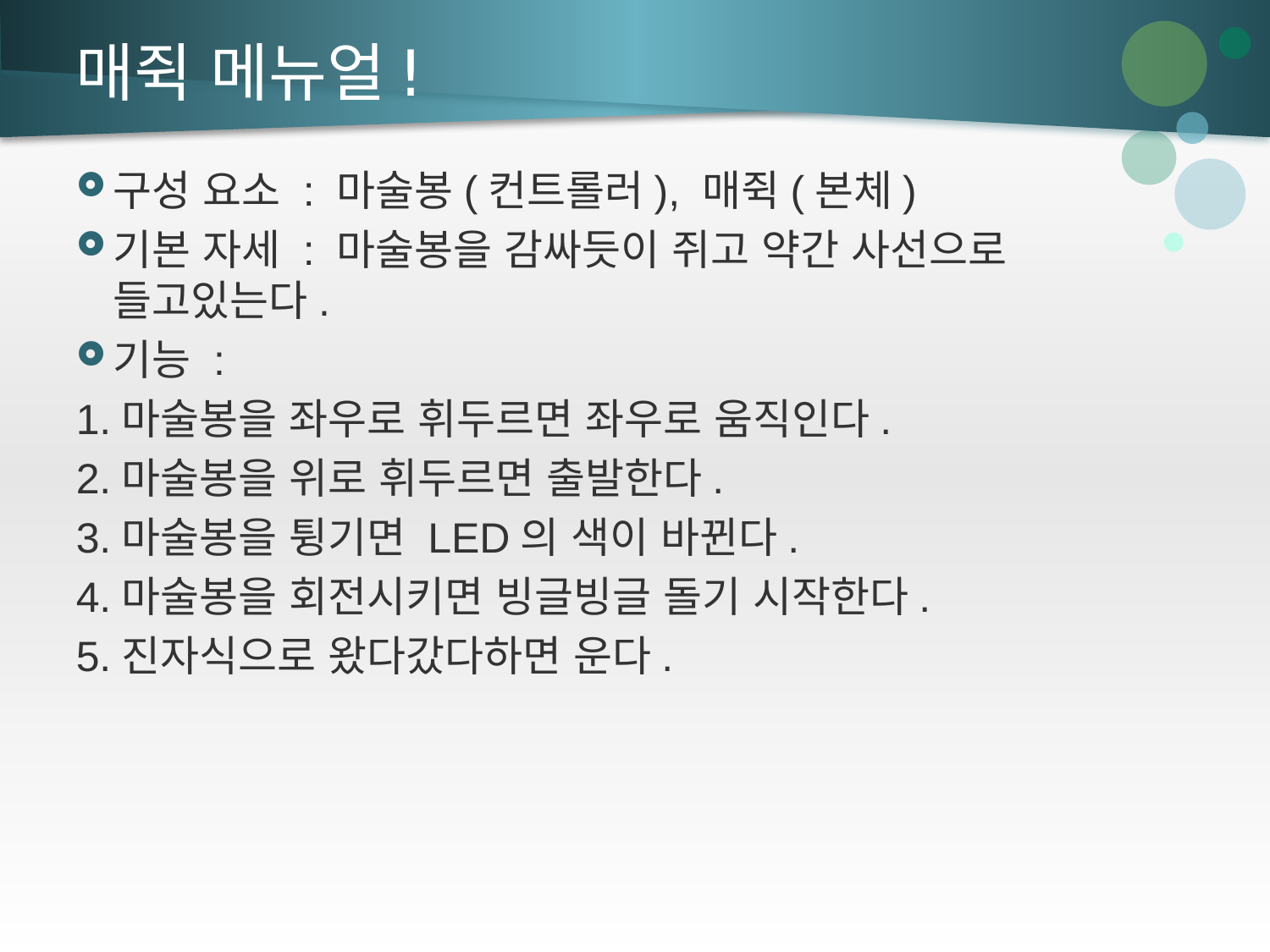

# 매쥑 메뉴얼!
구성 요소 : 마술봉(컨트롤러), 매쥑(본체)
기본 자세 : 마술봉을 감싸듯이 쥐고 약간 사선으로 들고있는다.
기능 :
1.마술봉을 좌우로 휘두르면 좌우로 움직인다.
2.마술봉을 위로 휘두르면 출발한다.
3.마술봉을 튕기면 LED의 색이 바뀐다.
4.마술봉을 회전시키면 빙글빙글 돌기 시작한다.
5.진자식으로 왔다갔다하면 운다.